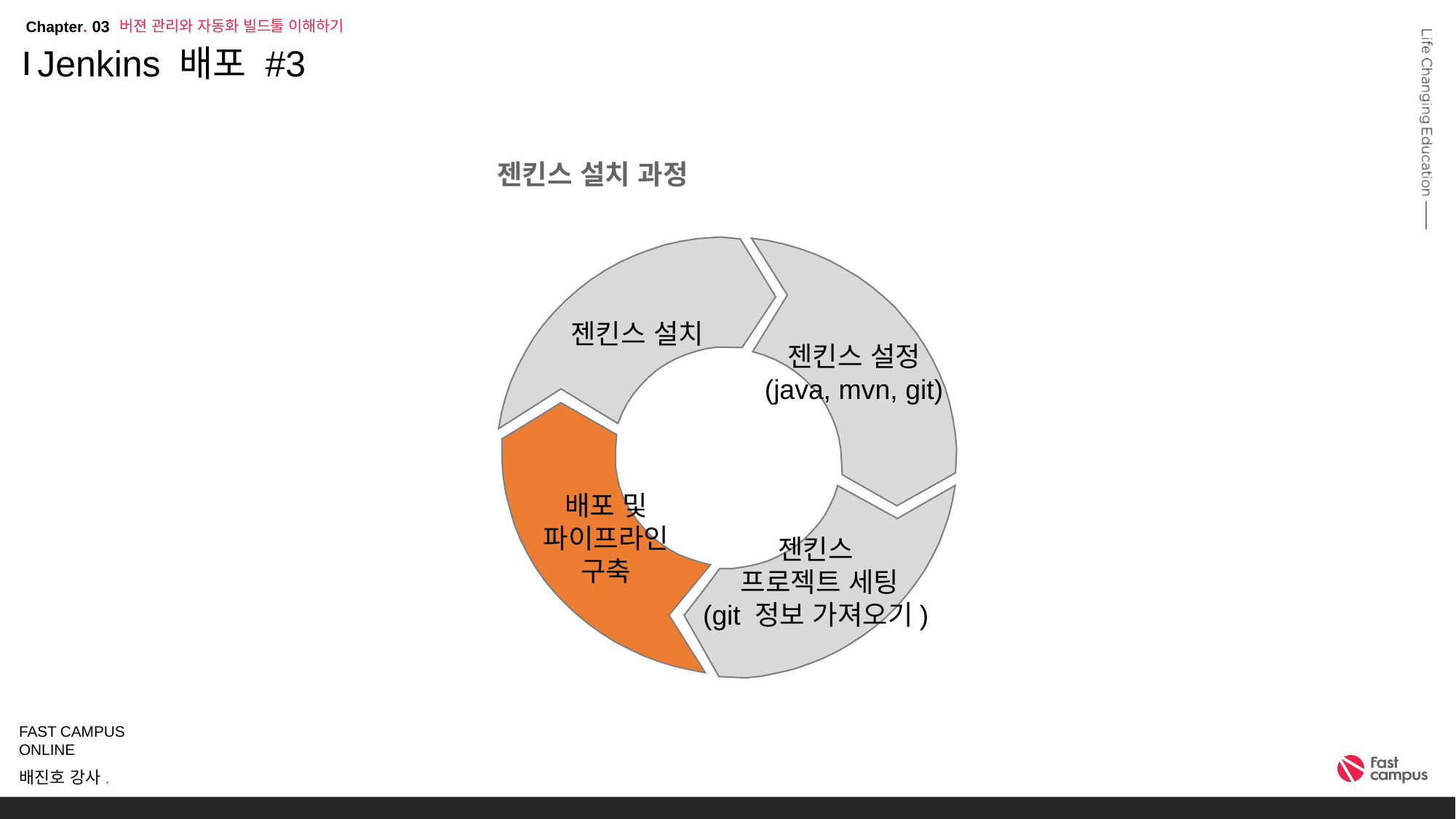

버젼 관리와 자동화 빌드툴 이해하기
03
# Jenkins 배포 #3
젠킨스 설치 과정
젠킨스 설치
젠킨스 설정
(java, mvn, git)
배포 및
파이프라인
구축
젠킨스
프로젝트 세팅
(git 정보 가져오기)